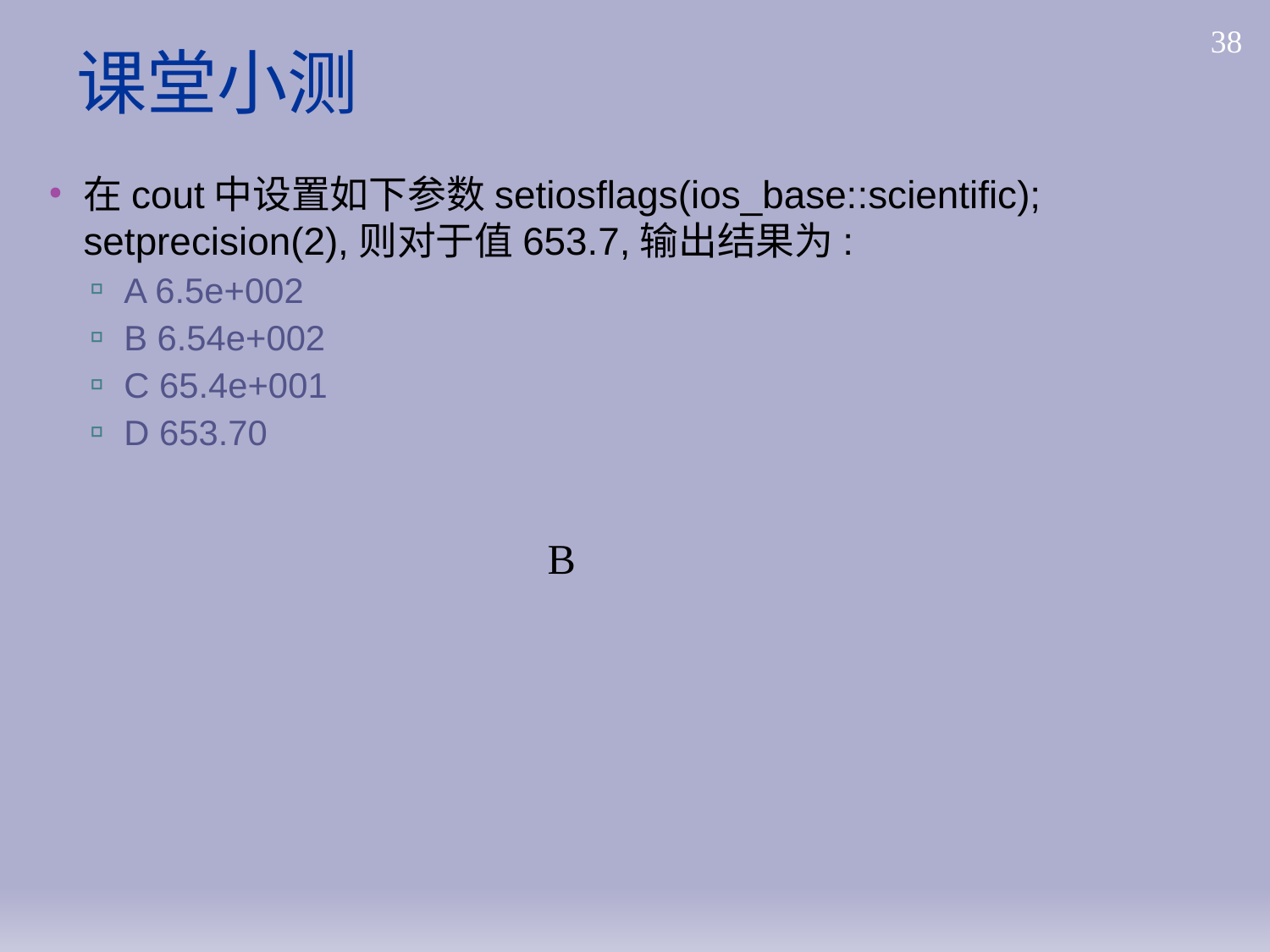

# 课堂小测
38
在cout中设置如下参数setiosflags(ios_base::scientific); setprecision(2),则对于值653.7,输出结果为:
A 6.5e+002
B 6.54e+002
C 65.4e+001
D 653.70
B